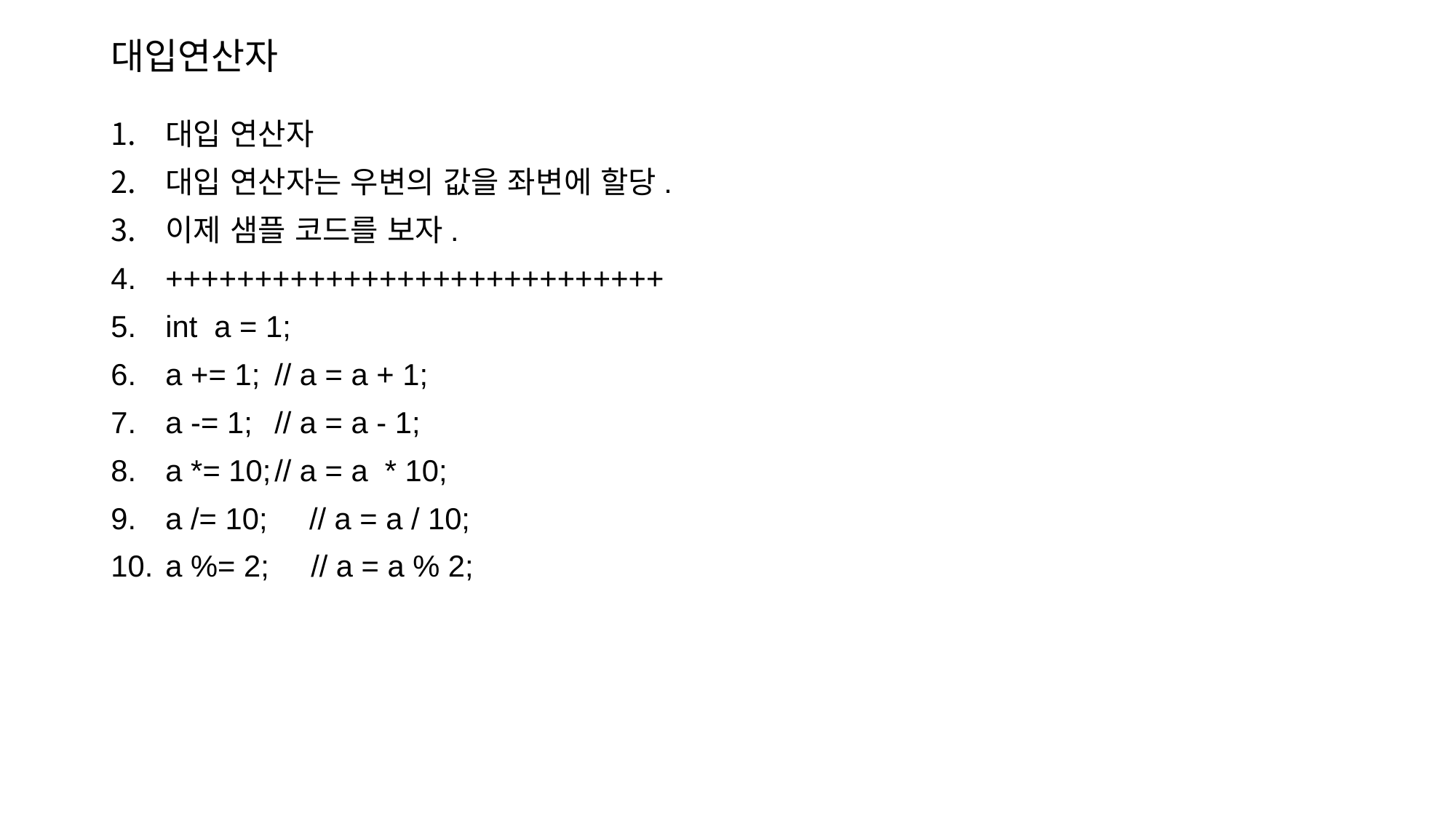

# 대입연산자
대입 연산자
대입 연산자는 우변의 값을 좌변에 할당.
이제 샘플 코드를 보자.
++++++++++++++++++++++++++++
int  a = 1;
a += 1;	// a = a + 1;
a -= 1;	// a = a - 1;
a *= 10;	// a = a  * 10;
a /= 10;     // a = a / 10;
a %= 2;     // a = a % 2;